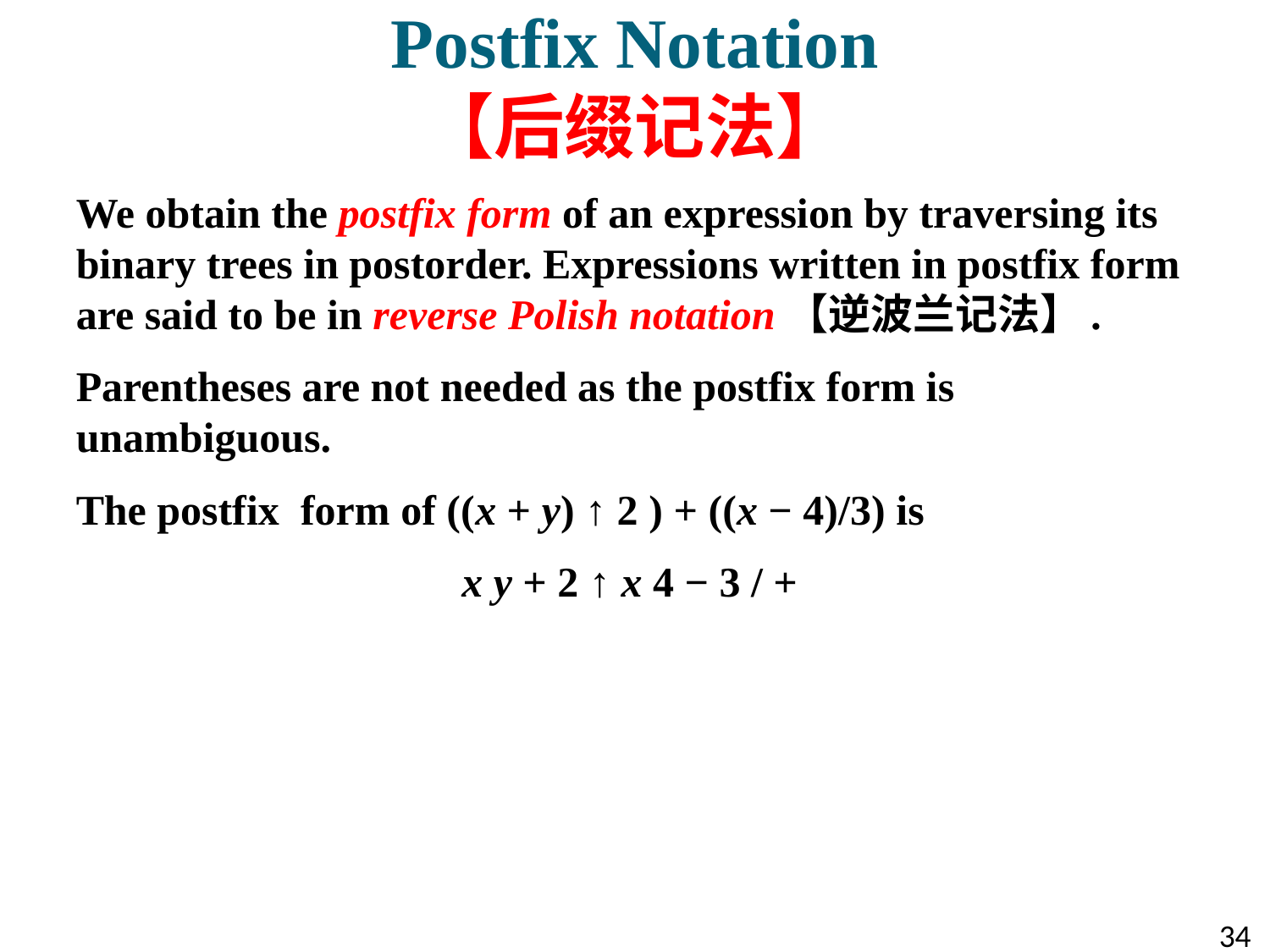

# Postfix Notation 【后缀记法】
We obtain the postfix form of an expression by traversing its binary trees in postorder. Expressions written in postfix form are said to be in reverse Polish notation【逆波兰记法】.
Parentheses are not needed as the postfix form is unambiguous.
The postfix  form of ((x + y) ↑ 2 ) + ((x − 4)/3) is
x y + 2 ↑ x 4 − 3 / +